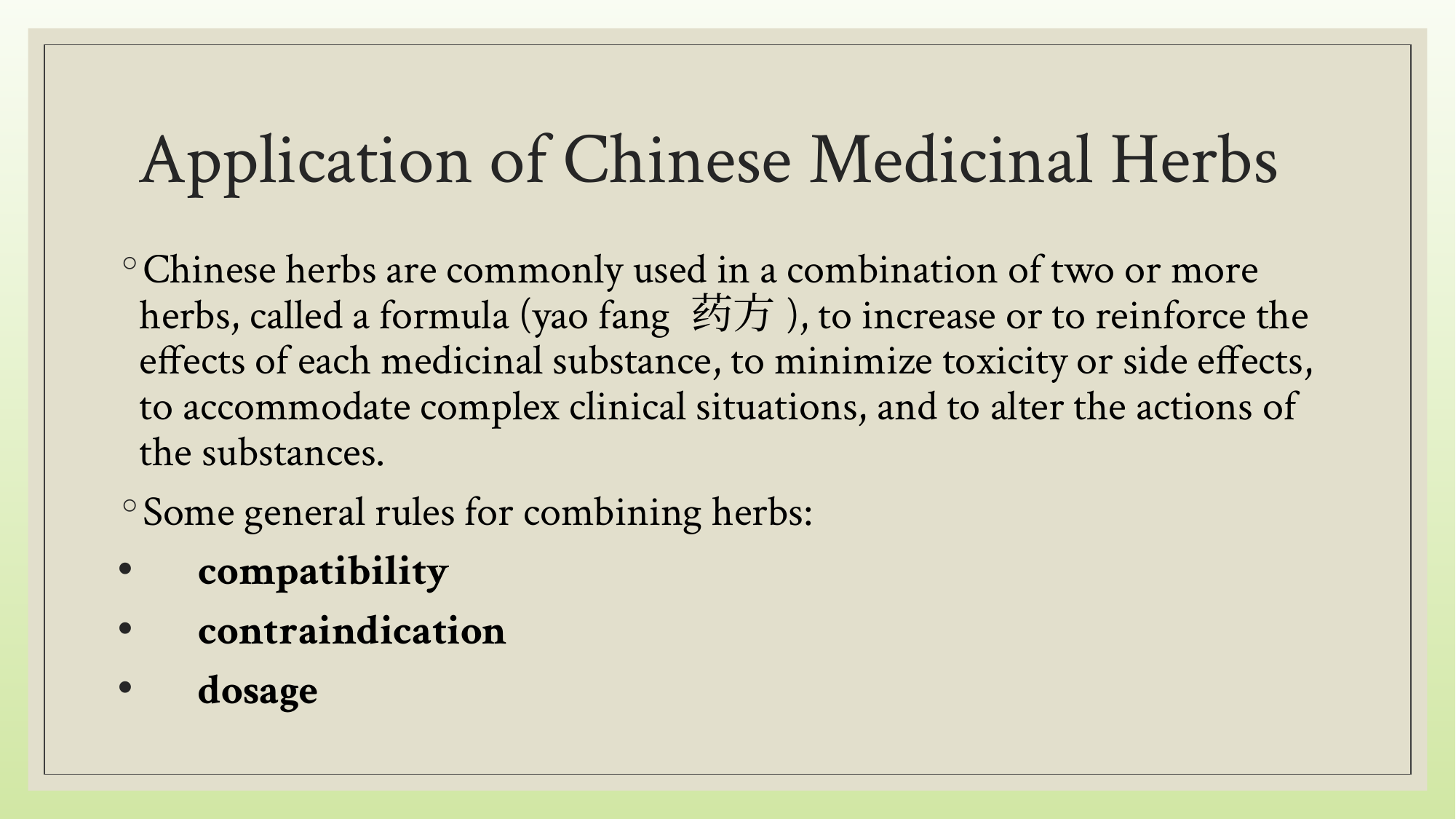

# Application of Chinese Medicinal Herbs
Chinese herbs are commonly used in a combination of two or more herbs, called a formula (yao fang 药方), to increase or to reinforce the effects of each medicinal substance, to minimize toxicity or side effects, to accommodate complex clinical situations, and to alter the actions of the substances.
Some general rules for combining herbs:
   compatibility
   contraindication
   dosage